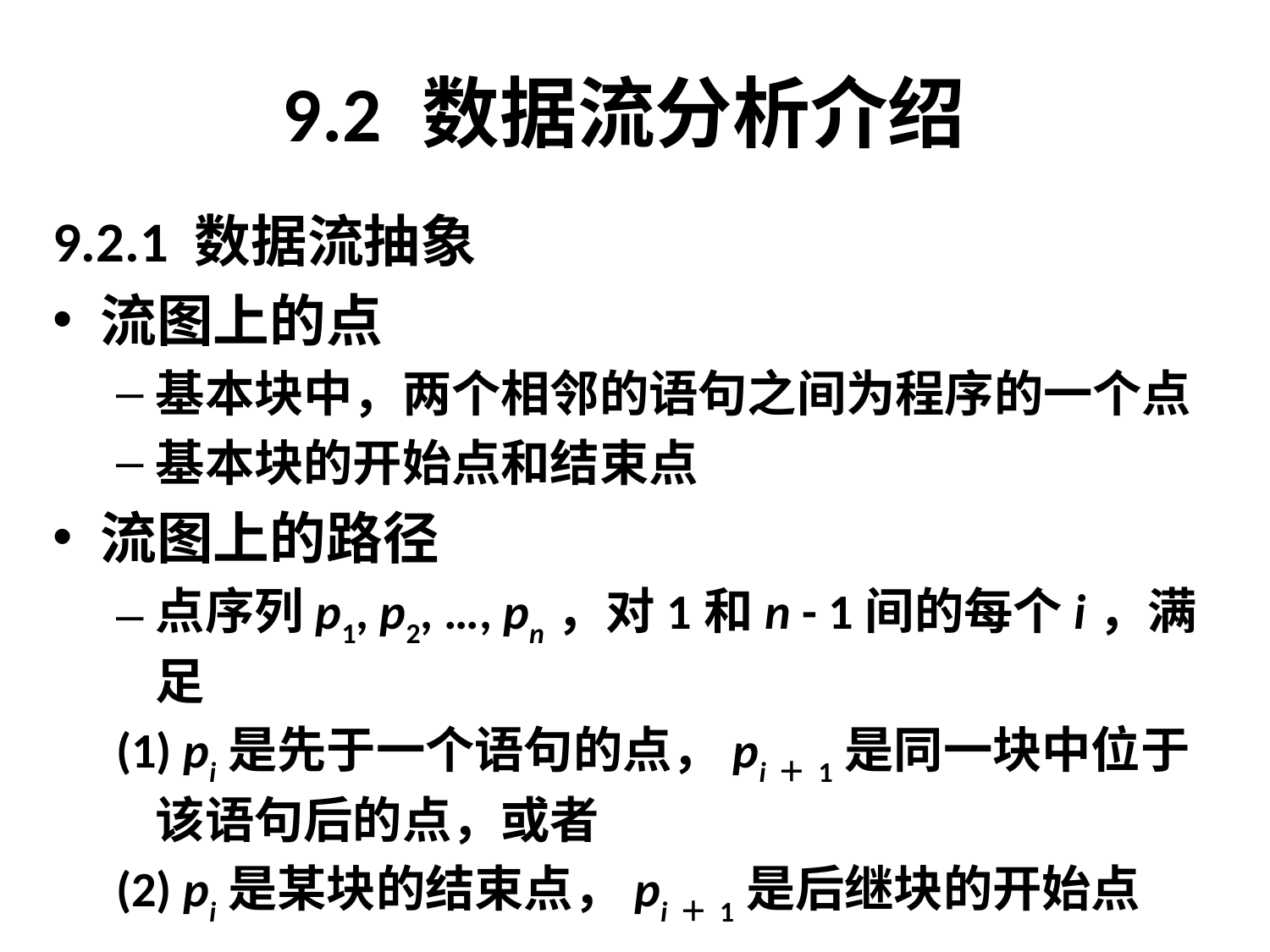

# 9.2 数据流分析介绍
9.2.1 数据流抽象
流图上的点
基本块中，两个相邻的语句之间为程序的一个点
基本块的开始点和结束点
流图上的路径
点序列p1, p2, …, pn，对1和n - 1间的每个i，满足
(1) pi是先于一个语句的点，pi＋1是同一块中位于该语句后的点，或者
(2) pi是某块的结束点，pi＋1是后继块的开始点